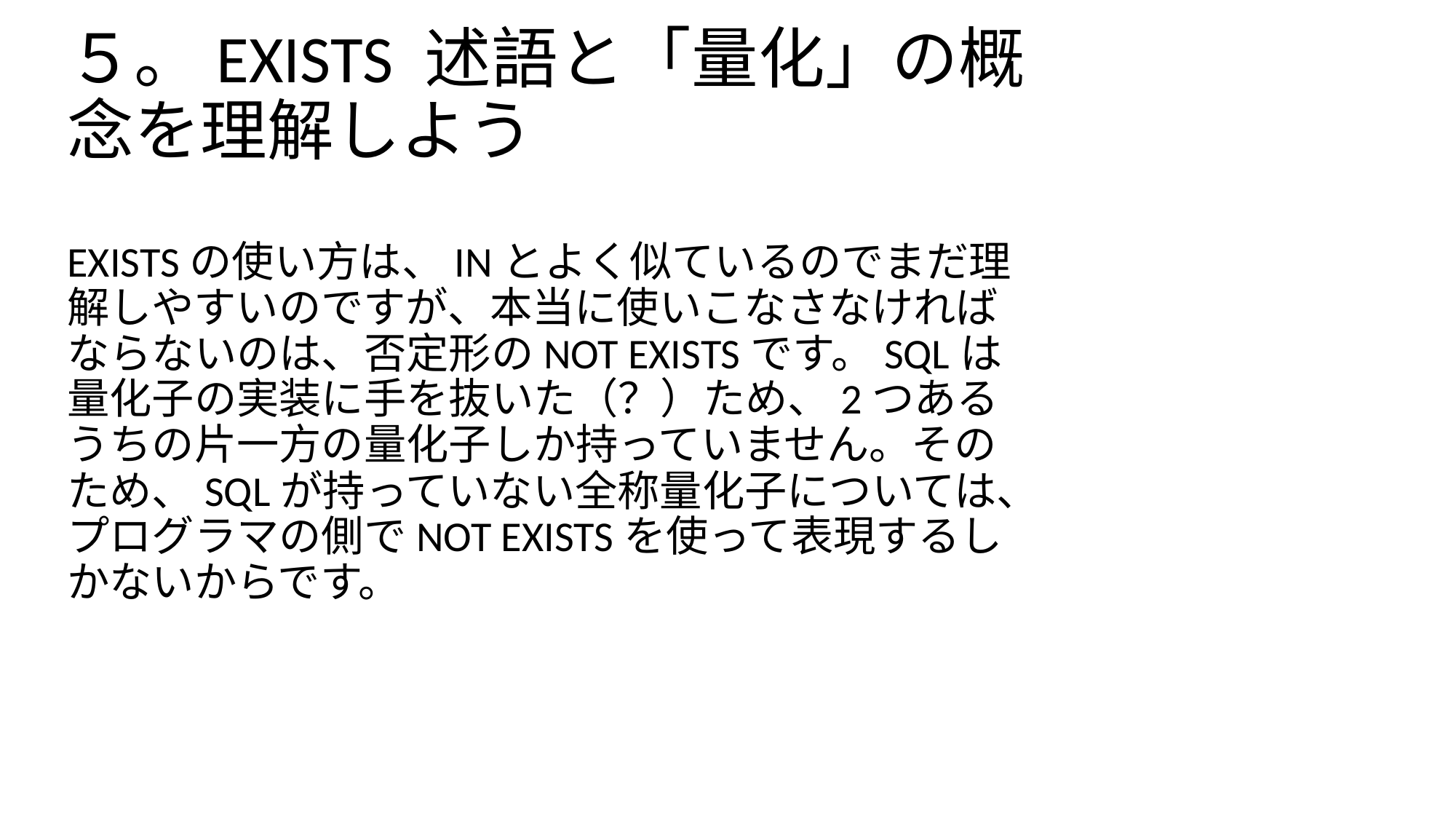

５。EXISTS 述語と「量化」の概念を理解しよう
#
EXISTSの使い方は、INとよく似ているのでまだ理解しやすいのですが、本当に使いこなさなければならないのは、否定形のNOT EXISTSです。SQLは量化子の実装に手を抜いた（？）ため、2つあるうちの片一方の量化子しか持っていません。そのため、SQLが持っていない全称量化子については、プログラマの側でNOT EXISTSを使って表現するしかないからです。